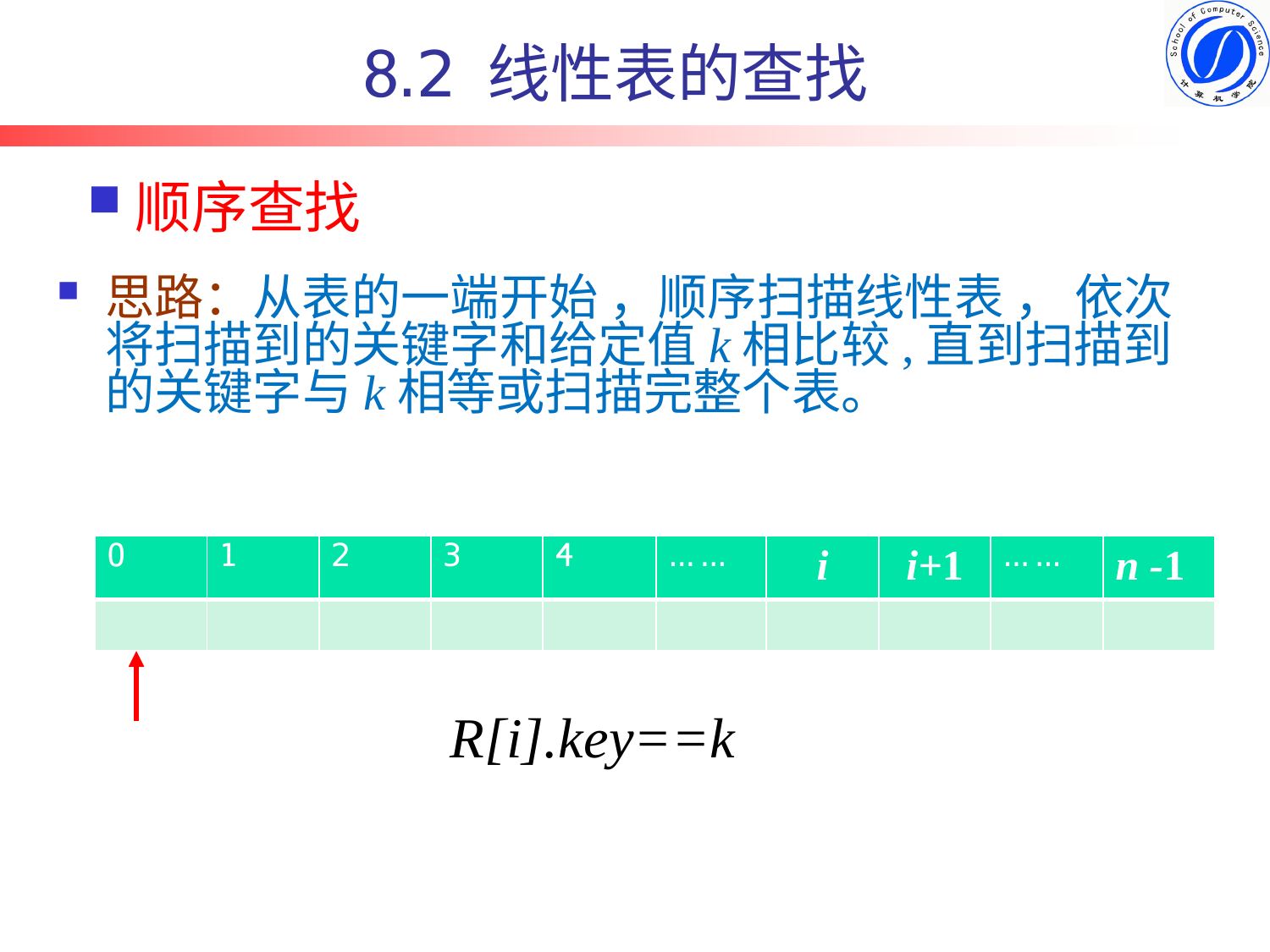

8.2 线性表的查找
# 顺序查找
思路：从表的一端开始 ，顺序扫描线性表 ， 依次将扫描到的关键字和给定值k相比较,直到扫描到的关键字与k相等或扫描完整个表。
| 0 | 1 | 2 | 3 | 4 | …… | i | i+1 | …… | n -1 |
| --- | --- | --- | --- | --- | --- | --- | --- | --- | --- |
|  |  |  |  |  |  |  |  |  |  |
R[i].key==k